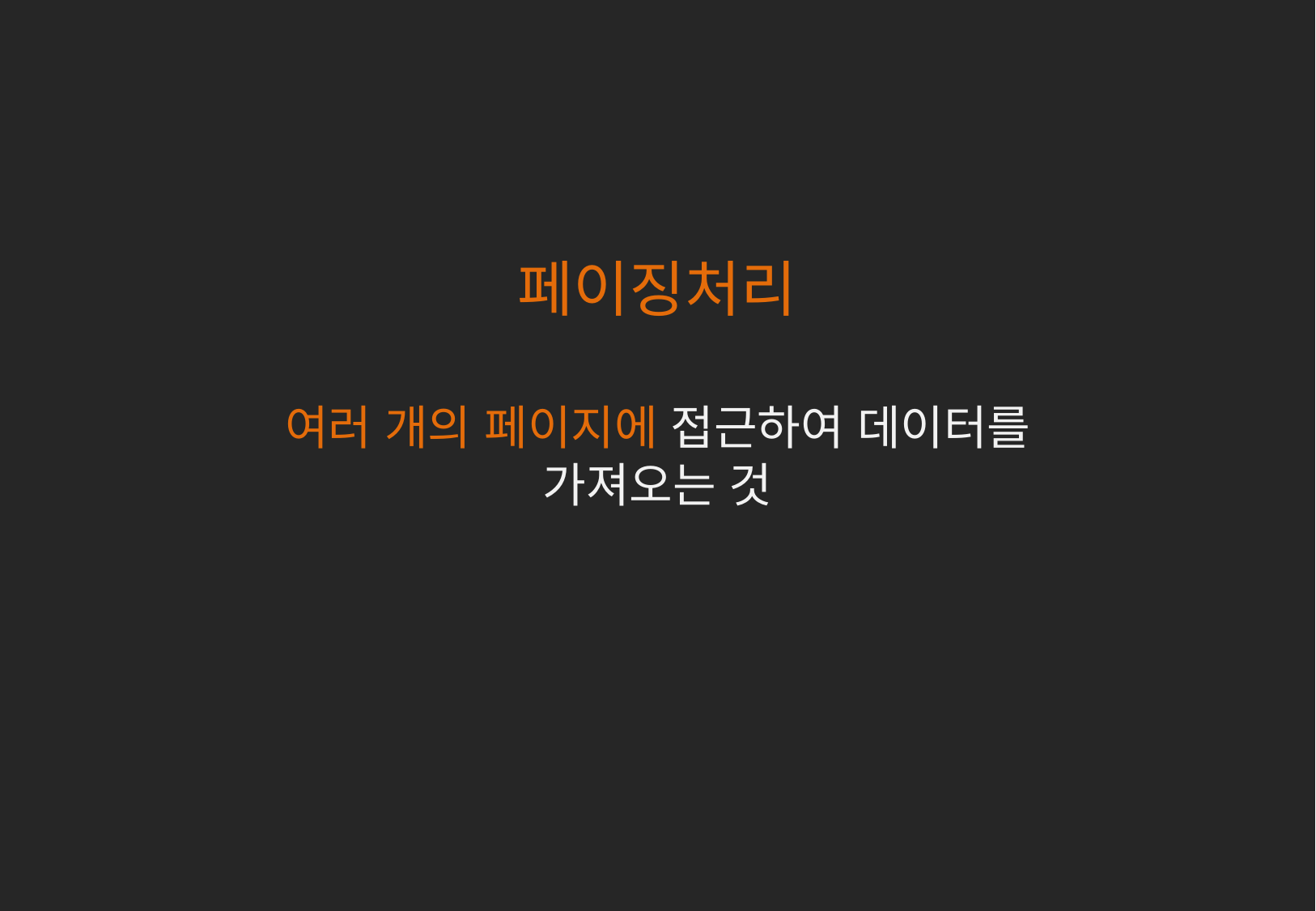

페이징처리
여러 개의 페이지에 접근하여 데이터를
가져오는 것